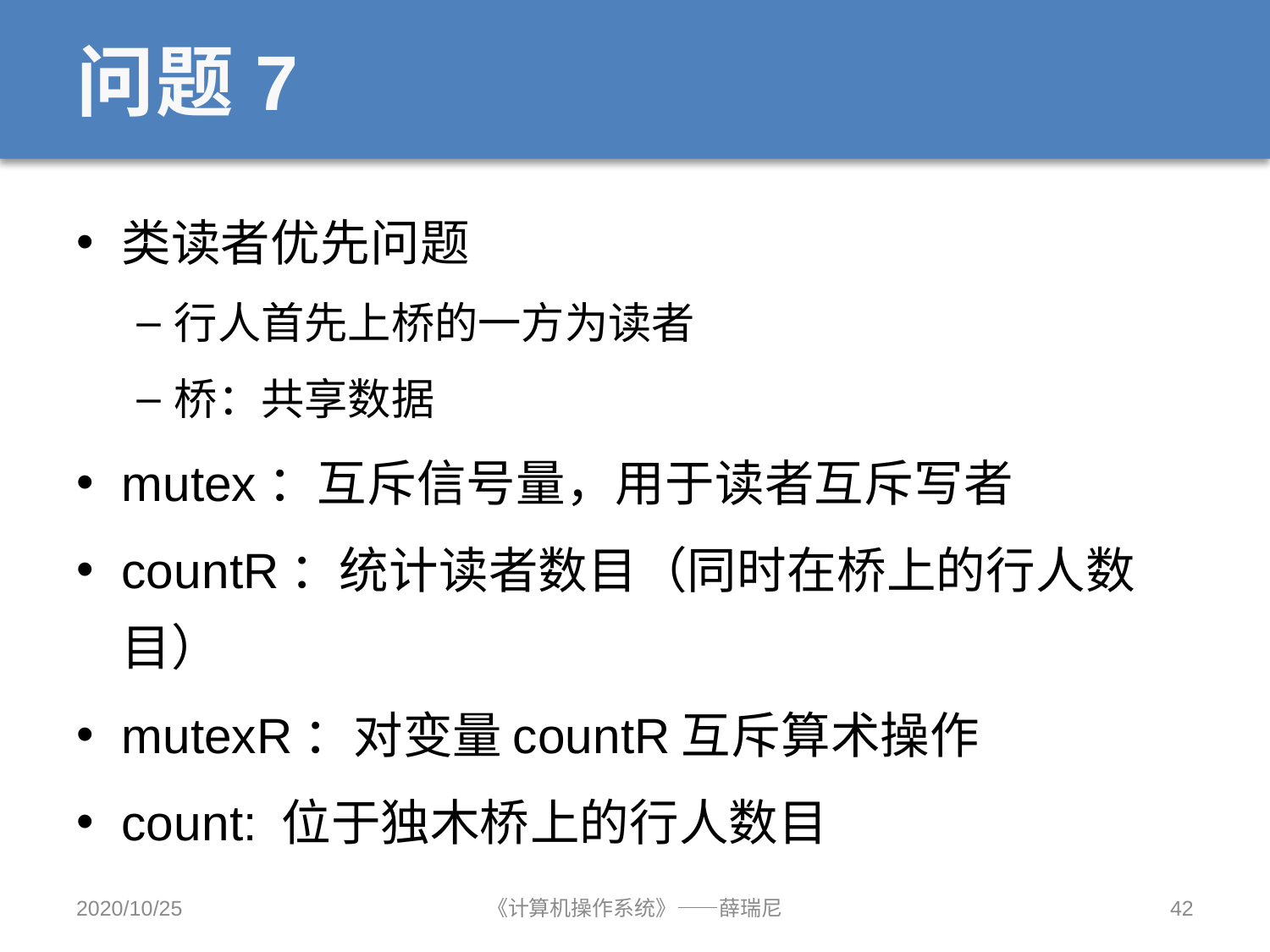

# 问题7
类读者优先问题
行人首先上桥的一方为读者
桥：共享数据
mutex：互斥信号量，用于读者互斥写者
countR：统计读者数目（同时在桥上的行人数目）
mutexR：对变量countR互斥算术操作
count: 位于独木桥上的行人数目

2020/10/25
《计算机操作系统》——薛瑞尼
42